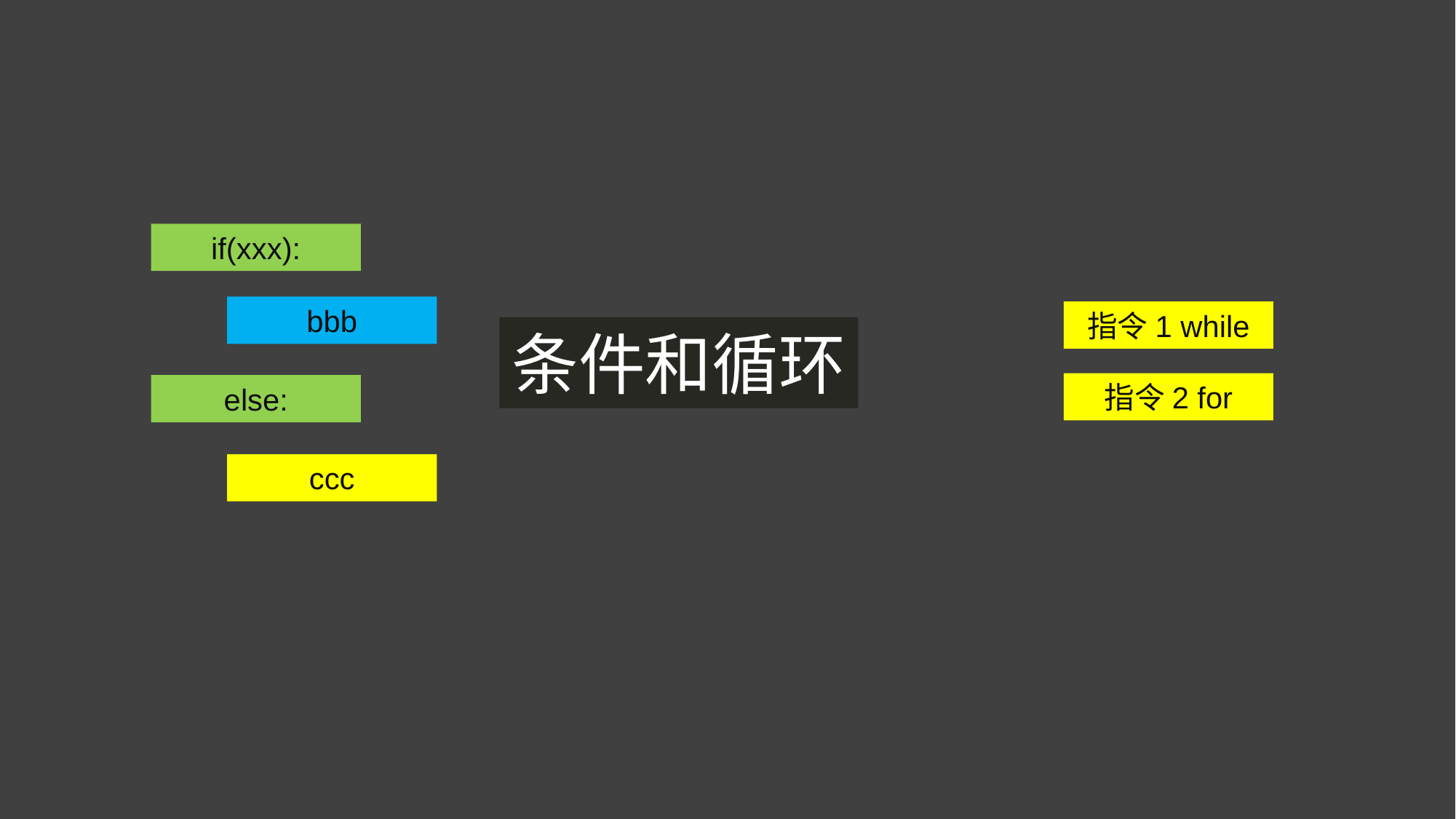

if(xxx):
bbb
else:
ccc
指令1 while
条件和循环
指令2 for